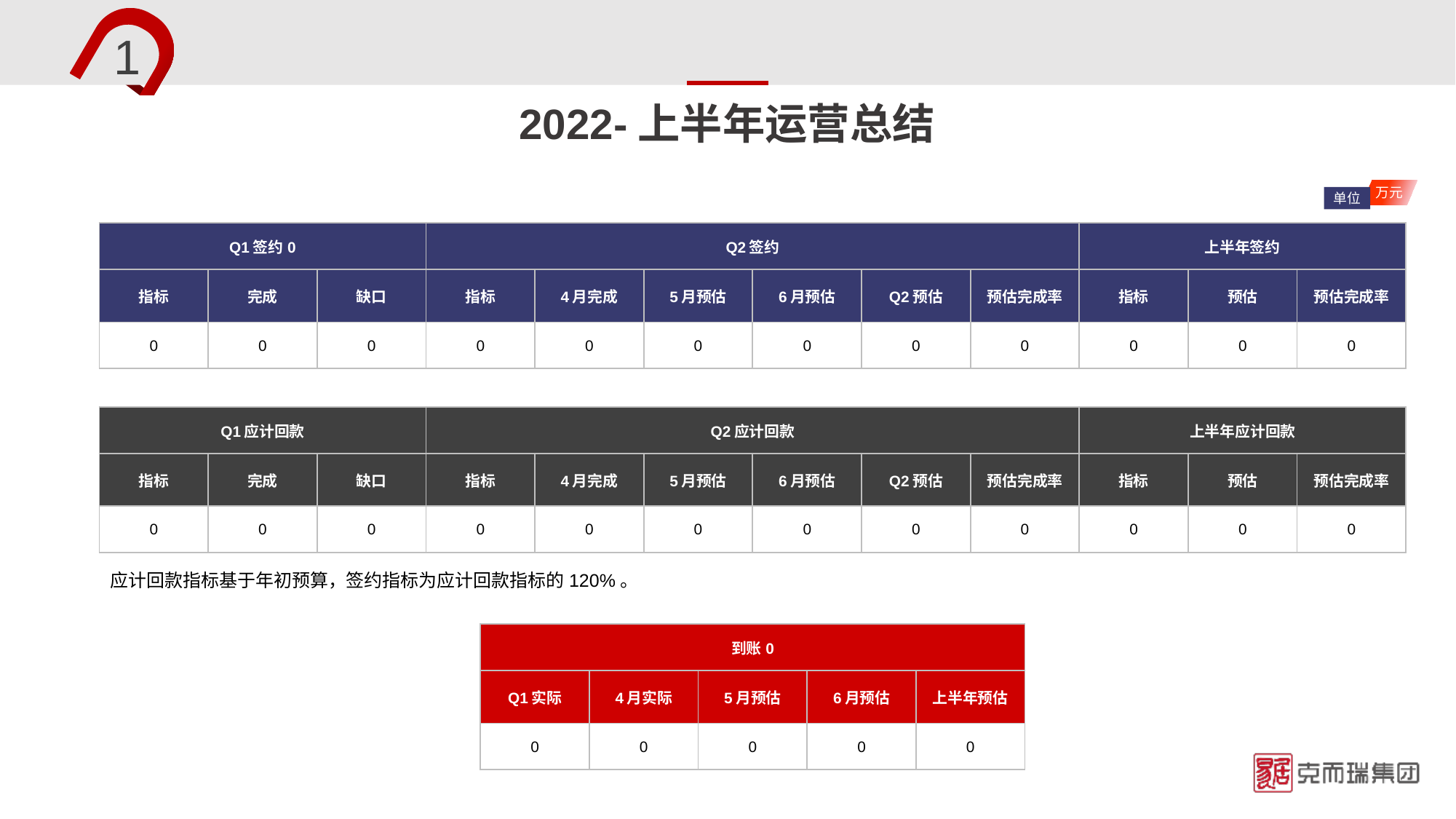

1
# 2022-上半年运营总结
万元
单位
| Q1签约0 |  |  | Q2签约 |  |  |  |  |  | 上半年签约 |  |  |
| --- | --- | --- | --- | --- | --- | --- | --- | --- | --- | --- | --- |
| 指标 | 完成 | 缺口 | 指标 | 4月完成 | 5月预估 | 6月预估 | Q2预估 | 预估完成率 | 指标 | 预估 | 预估完成率 |
| 0 | 0 | 0 | 0 | 0 | 0 | 0 | 0 | 0 | 0 | 0 | 0 |
| Q1应计回款 |  |  | Q2应计回款 |  |  |  |  |  | 上半年应计回款 |  |  |
| --- | --- | --- | --- | --- | --- | --- | --- | --- | --- | --- | --- |
| 指标 | 完成 | 缺口 | 指标 | 4月完成 | 5月预估 | 6月预估 | Q2预估 | 预估完成率 | 指标 | 预估 | 预估完成率 |
| 0 | 0 | 0 | 0 | 0 | 0 | 0 | 0 | 0 | 0 | 0 | 0 |
应计回款指标基于年初预算，签约指标为应计回款指标的120%。
| 到账0 |  |  |  |  |
| --- | --- | --- | --- | --- |
| Q1实际 | 4月实际 | 5月预估 | 6月预估 | 上半年预估 |
| 0 | 0 | 0 | 0 | 0 |